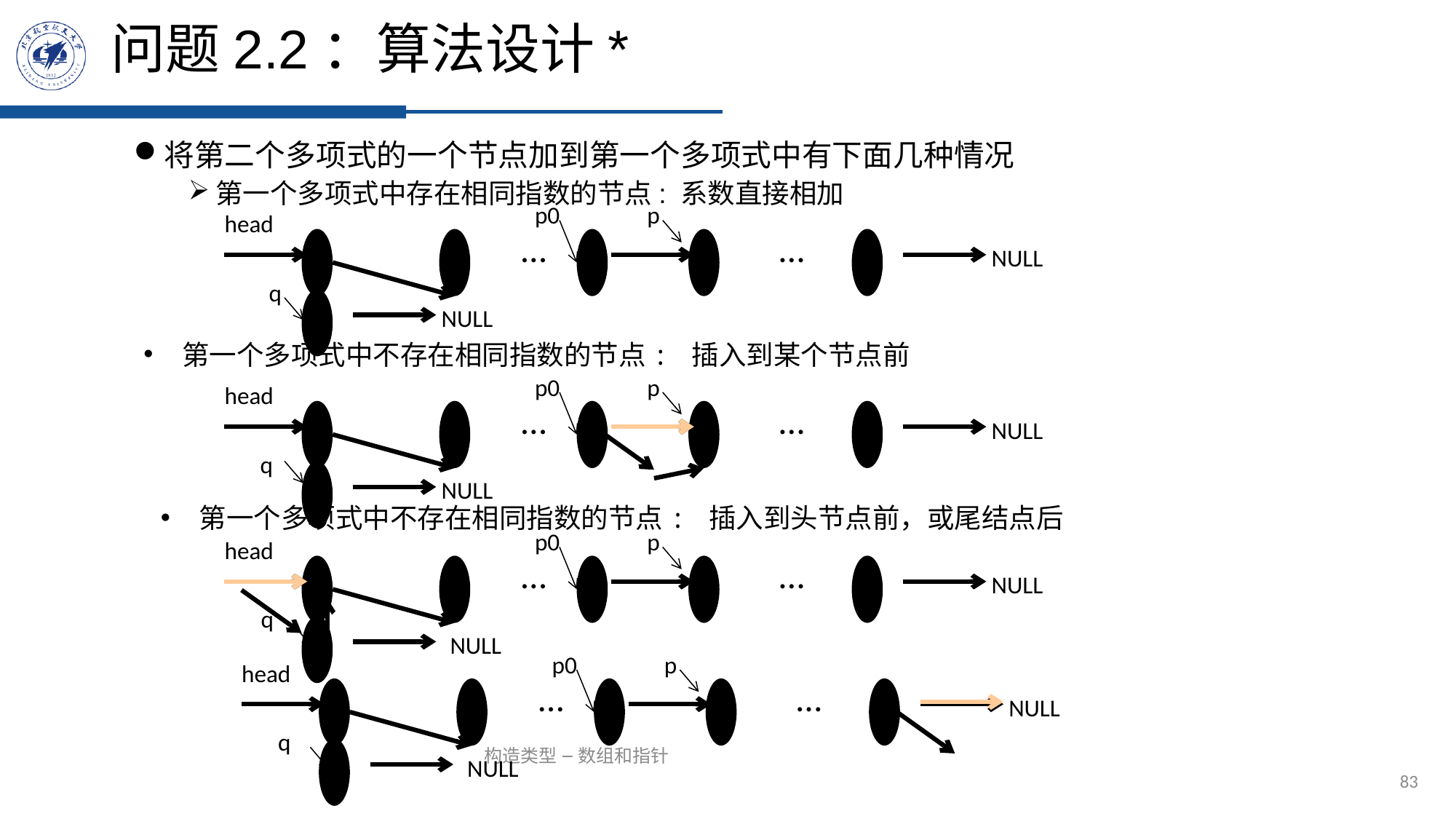

# 问题2.2：算法设计*
将第二个多项式的一个节点加到第一个多项式中有下面几种情况
第一个多项式中存在相同指数的节点: 系数直接相加
p0
p
head
…
…

NULL
q

NULL
 第一个多项式中不存在相同指数的节点: 插入到某个节点前
p0
p
head
…
…

NULL
q

NULL
 第一个多项式中不存在相同指数的节点: 插入到头节点前，或尾结点后
p0
p
head
…
…

NULL
q

NULL
p0
p
head
…
…

NULL
q
构造类型 – 数组和指针

NULL
83